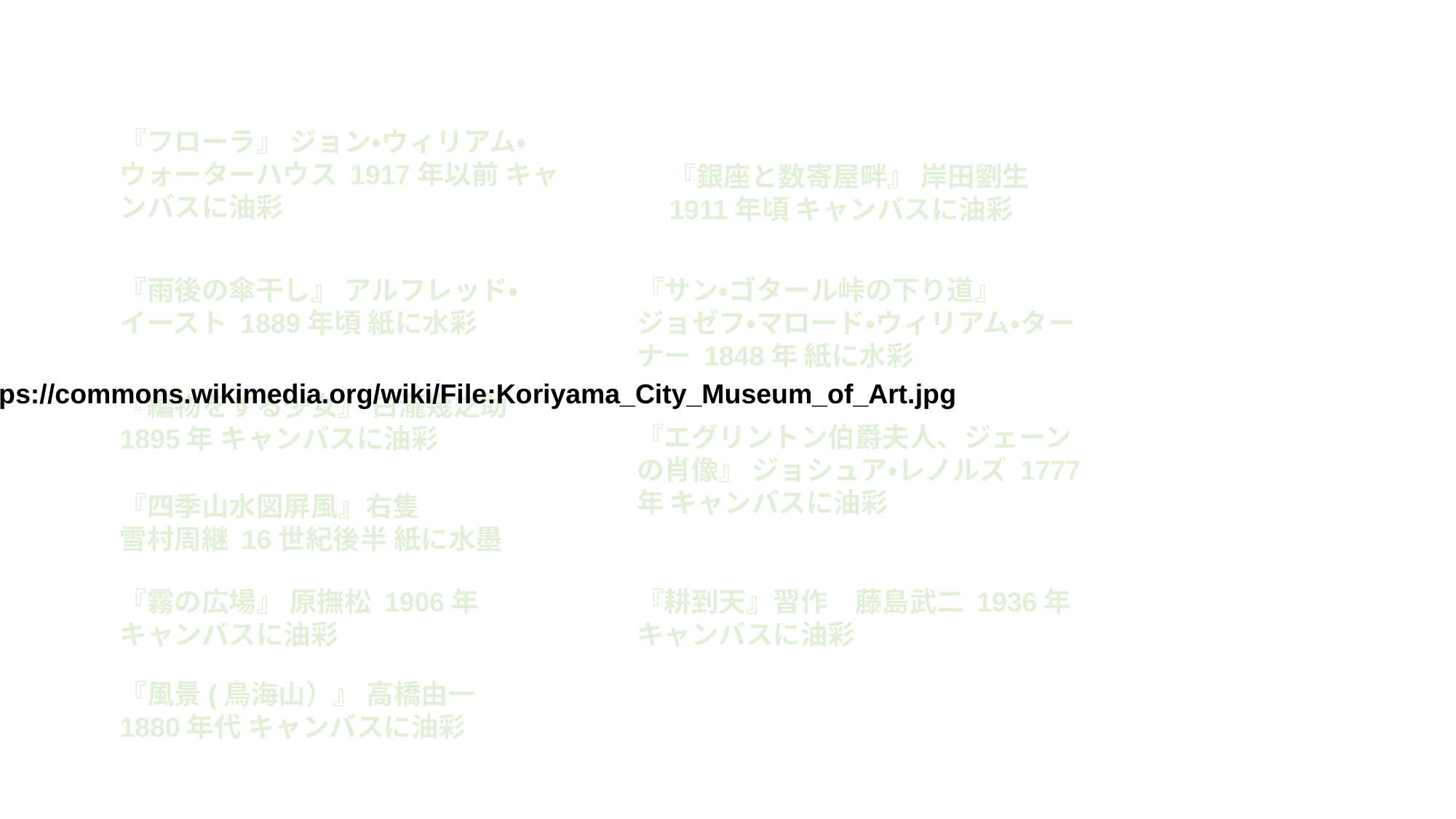

『フローラ』 ジョン・ウィリアム・ウォーターハウス 1917年以前 キャンバスに油彩
『銀座と数寄屋畔』 岸田劉生
1911年頃 キャンバスに油彩
『雨後の傘干し』 アルフレッド・イースト 1889年頃 紙に水彩
『サン・ゴタール峠の下り道』
ジョゼフ・マロード・ウィリアム・ターナー 1848年 紙に水彩
https://commons.wikimedia.org/wiki/File:Koriyama_City_Museum_of_Art.jpg
『編物をする少女』 白瀧幾之助 1895年 キャンバスに油彩
『エグリントン伯爵夫人、ジェーンの肖像』 ジョシュア・レノルズ 1777年 キャンバスに油彩
『四季山水図屏風』右隻
雪村周継 16世紀後半 紙に水墨
『霧の広場』 原撫松 1906年
キャンバスに油彩
『耕到天』習作　藤島武二 1936年 キャンバスに油彩
『風景(鳥海山）』 高橋由一
1880年代 キャンバスに油彩